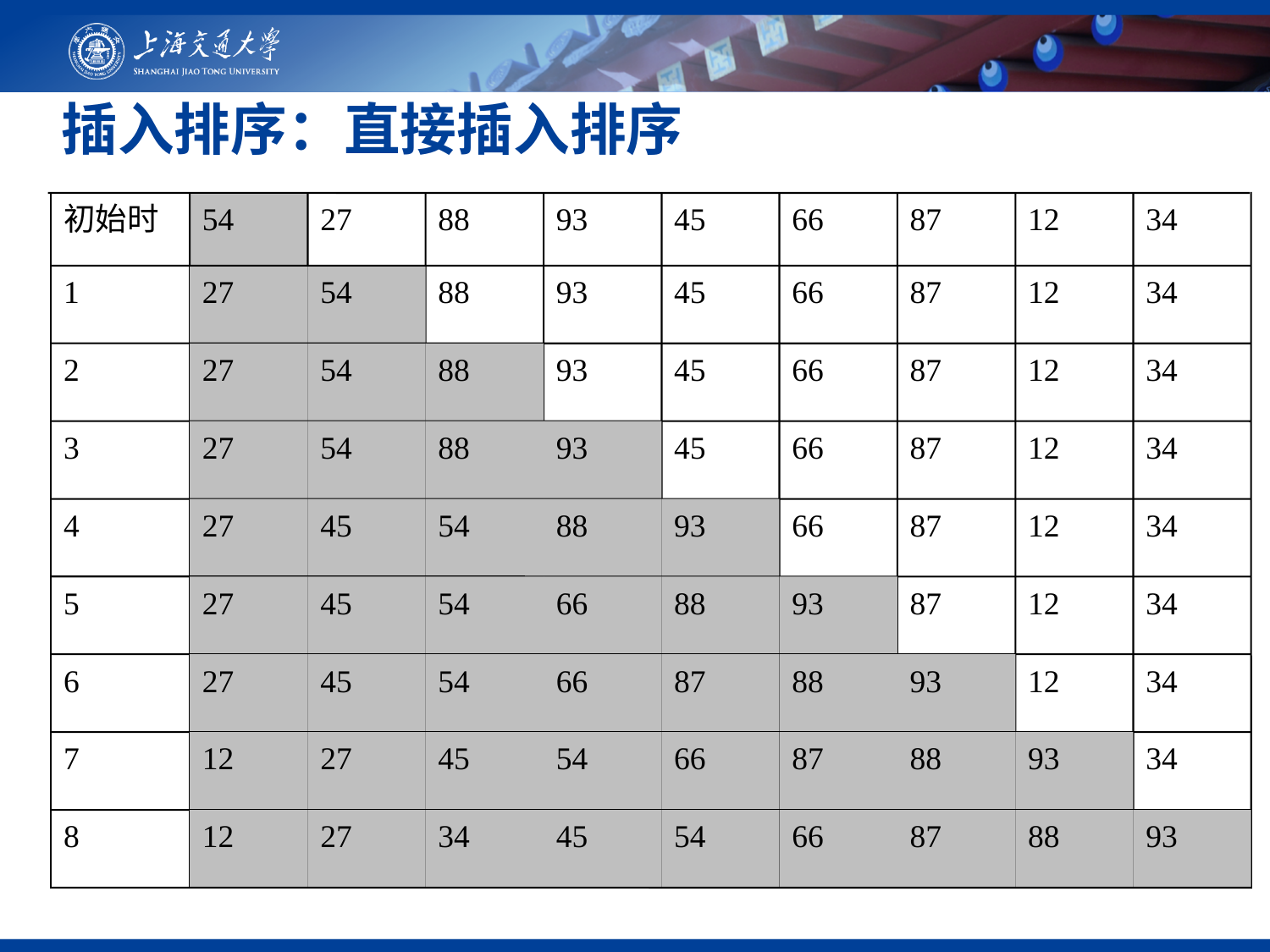

插入排序：直接插入排序
34

12

66
87

93
45

27
88

初始时

54
1

27
54
88
93
45
66
87
12
34

2
27
54
88
93
45
66
87
12
34

3
27
54
88
93
45
66
87
12
34

4
27
45
54
88
93
66
87
12
34

5
27
45
54
66
88
93
87
12
34

6
27
45
54
66
87
88
93
12
34

7
12
27
45
54
66
87
88
93
34

8
12
27
34
45
54
66
87
88
93